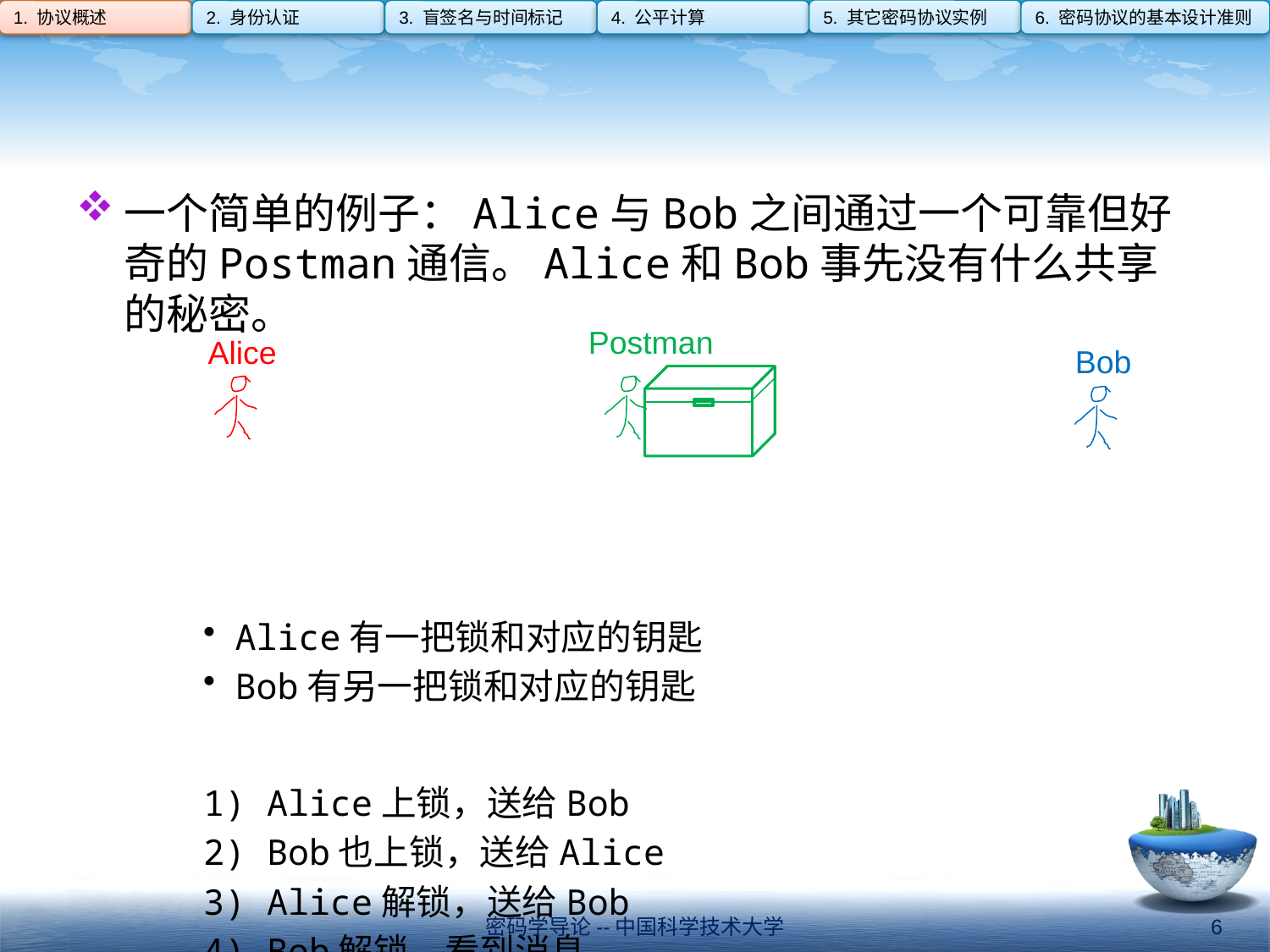

5. 其它密码协议实例
1. 协议概述
2. 身份认证
3. 盲签名与时间标记
4. 公平计算
6. 密码协议的基本设计准则
#
一个简单的例子：Alice与Bob之间通过一个可靠但好奇的Postman通信。Alice和Bob事先没有什么共享的秘密。

Alice有一把锁和对应的钥匙
Bob有另一把锁和对应的钥匙

Alice上锁，送给Bob
Bob也上锁，送给Alice
Alice解锁，送给Bob
Bob解锁，看到消息
Postman
Alice
Bob

密码学导论--中国科学技术大学
6